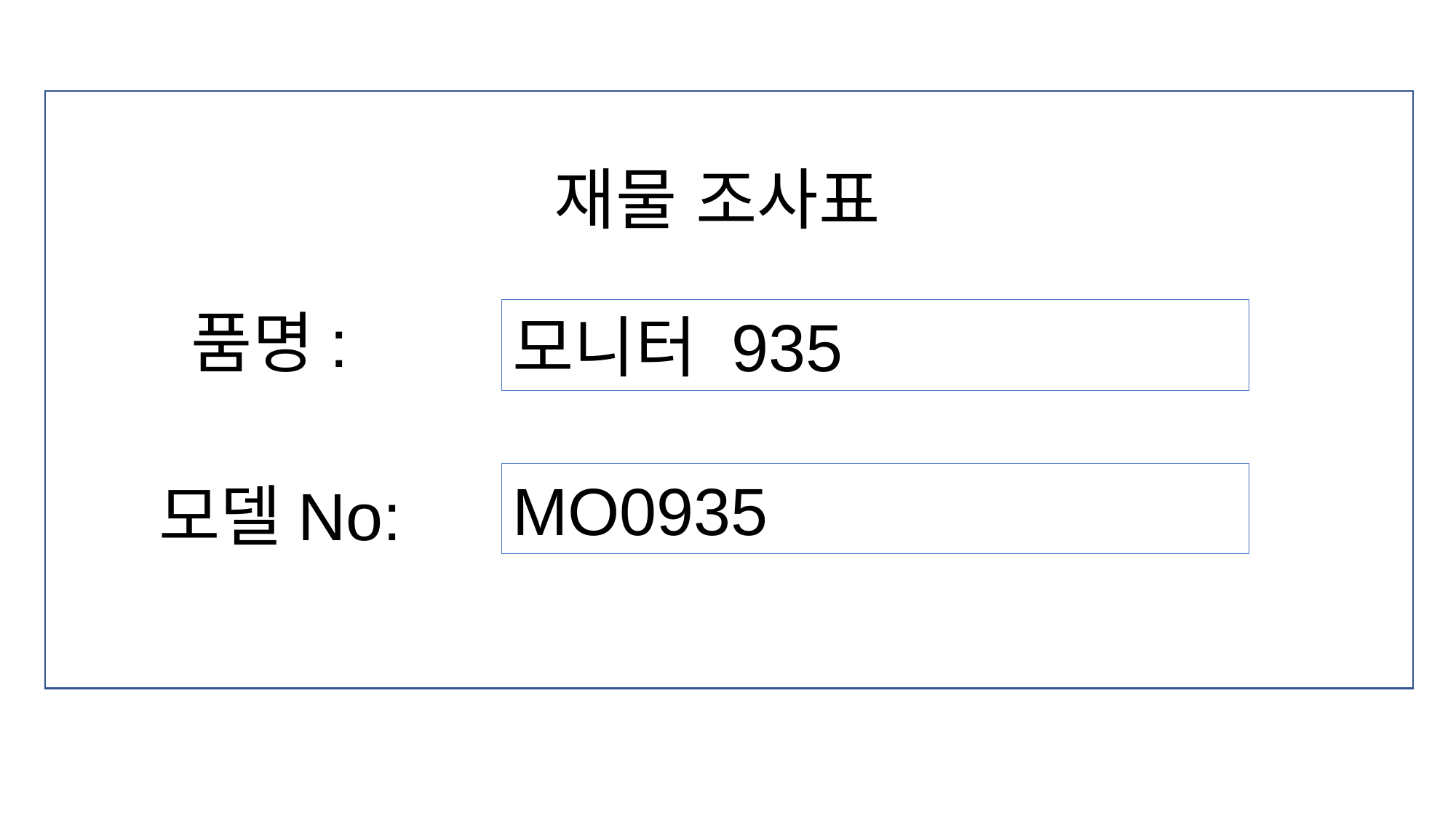

재물 조사표
품명:
모니터 935
MO0935
모델No: